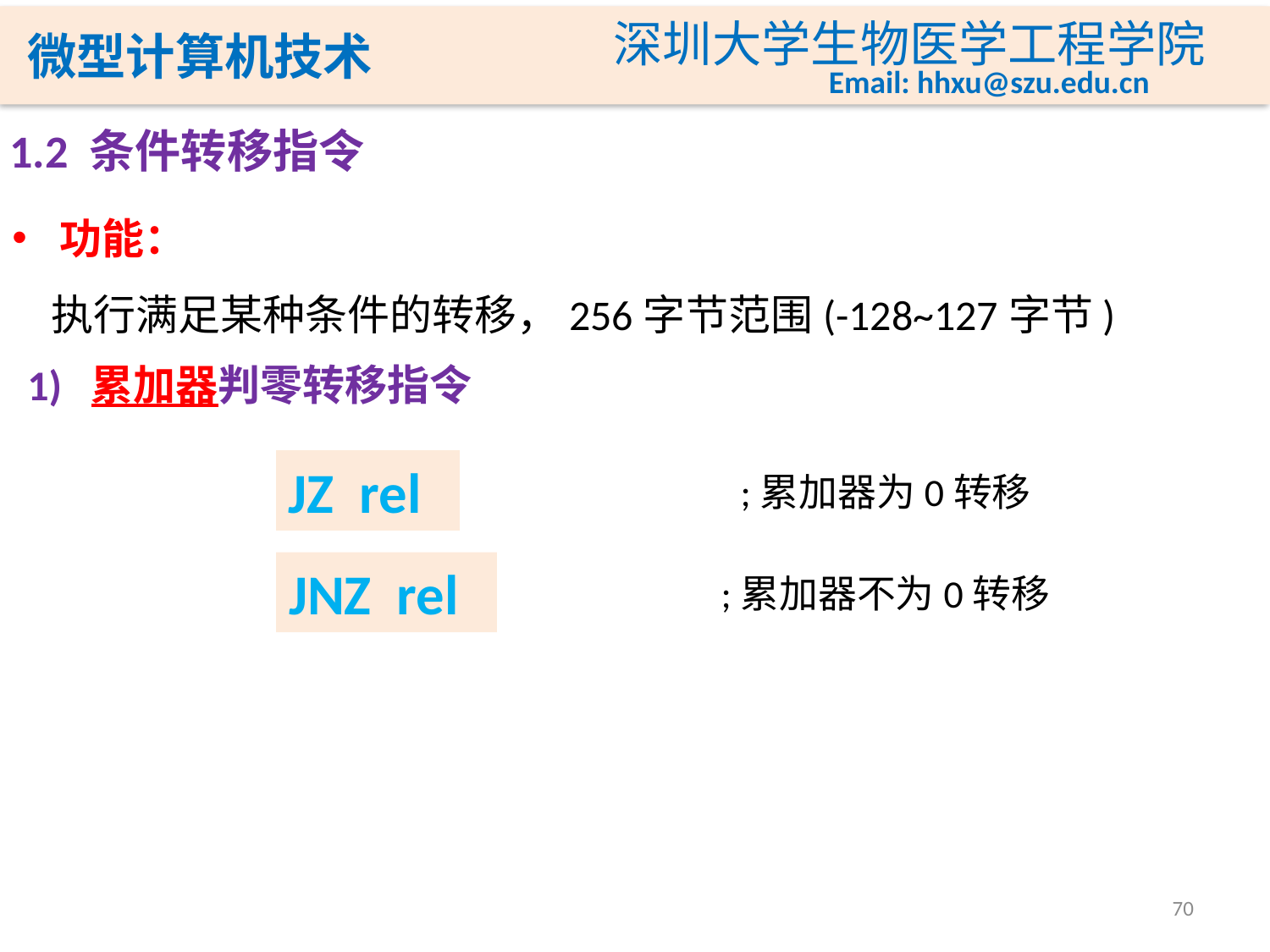

1.2 条件转移指令
功能：
   执行满足某种条件的转移，256字节范围(-128~127字节)
1)  累加器判零转移指令
JZ  rel
;累加器为0转移
JNZ  rel
;累加器不为0转移
70